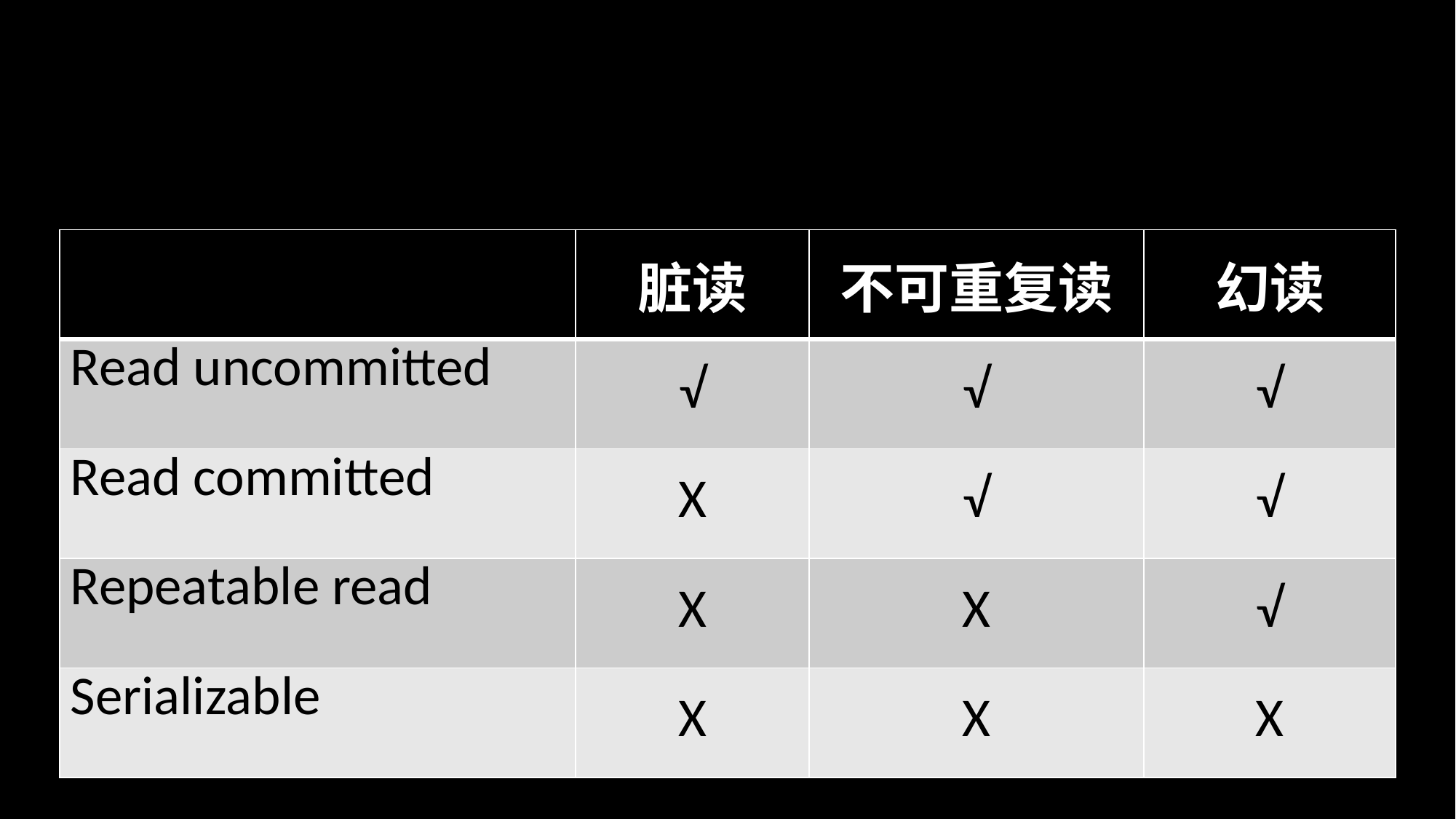

|  | 脏读 | 不可重复读 | 幻读 |
| --- | --- | --- | --- |
| Read uncommitted | √ | √ | √ |
| Read committed | X | √ | √ |
| Repeatable read | X | X | √ |
| Serializable | X | X | X |